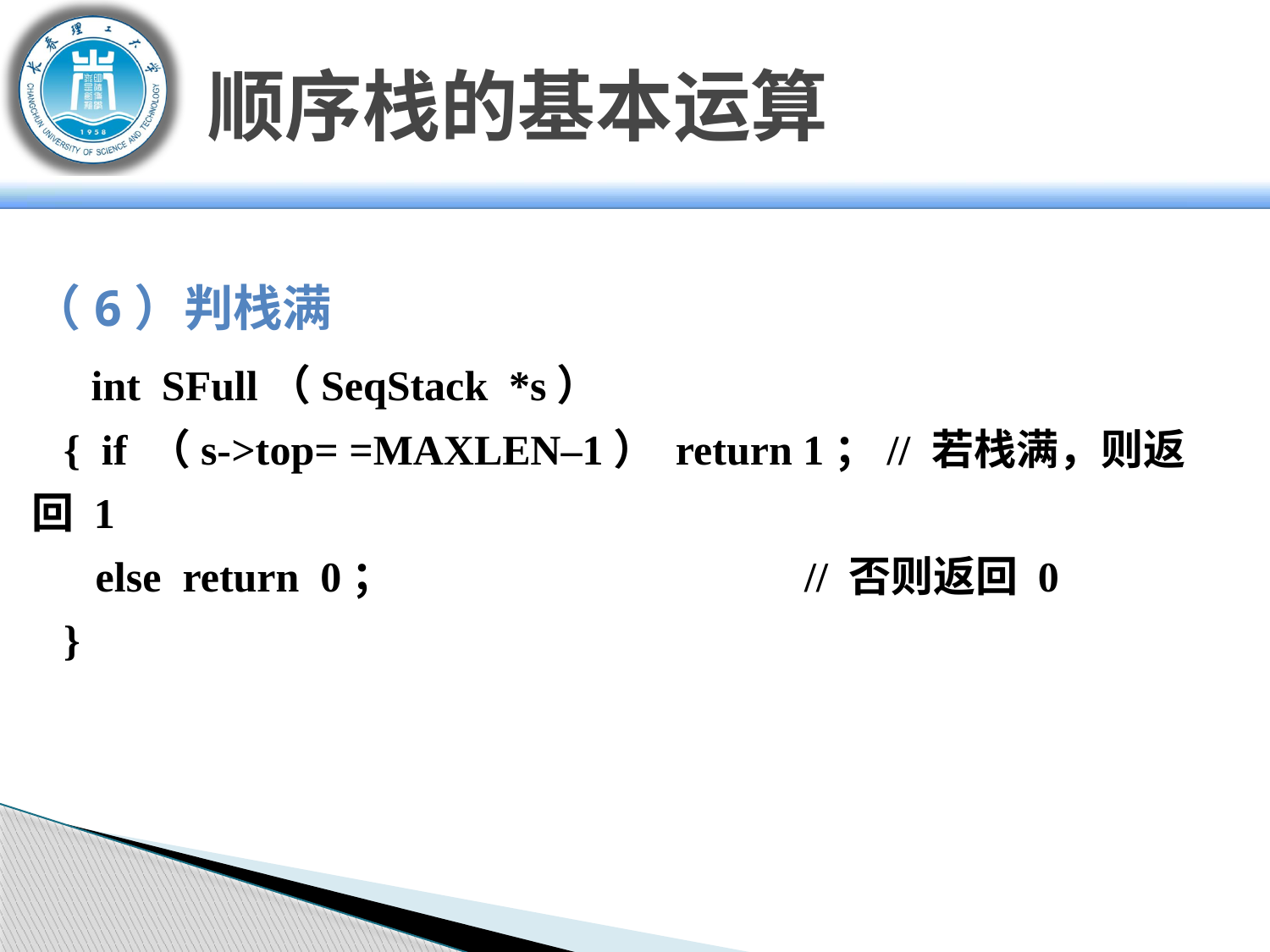

# 顺序栈的基本运算
（6）判栈满
  int  SFull（SeqStack  *s）
   {  if （s->top= =MAXLEN–1） return 1；// 若栈满，则返回 1
      else  return  0；                                          // 否则返回 0
   }